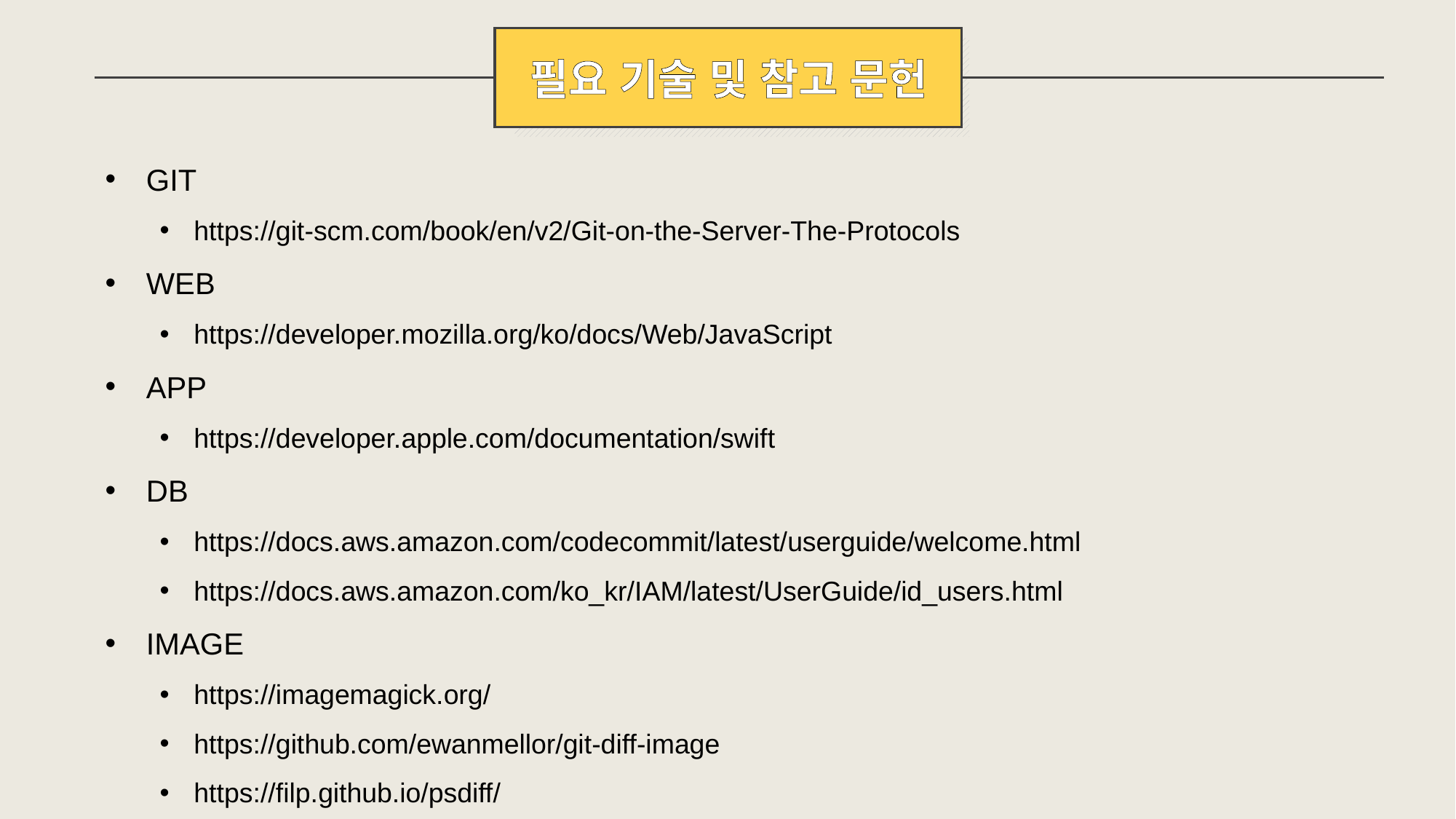

필요 기술 및 참고 문헌

GIT
https://git-scm.com/book/en/v2/Git-on-the-Server-The-Protocols
WEB
https://developer.mozilla.org/ko/docs/Web/JavaScript
APP
https://developer.apple.com/documentation/swift
DB
https://docs.aws.amazon.com/codecommit/latest/userguide/welcome.html
https://docs.aws.amazon.com/ko_kr/IAM/latest/UserGuide/id_users.html
IMAGE
https://imagemagick.org/
https://github.com/ewanmellor/git-diff-image
https://filp.github.io/psdiff/